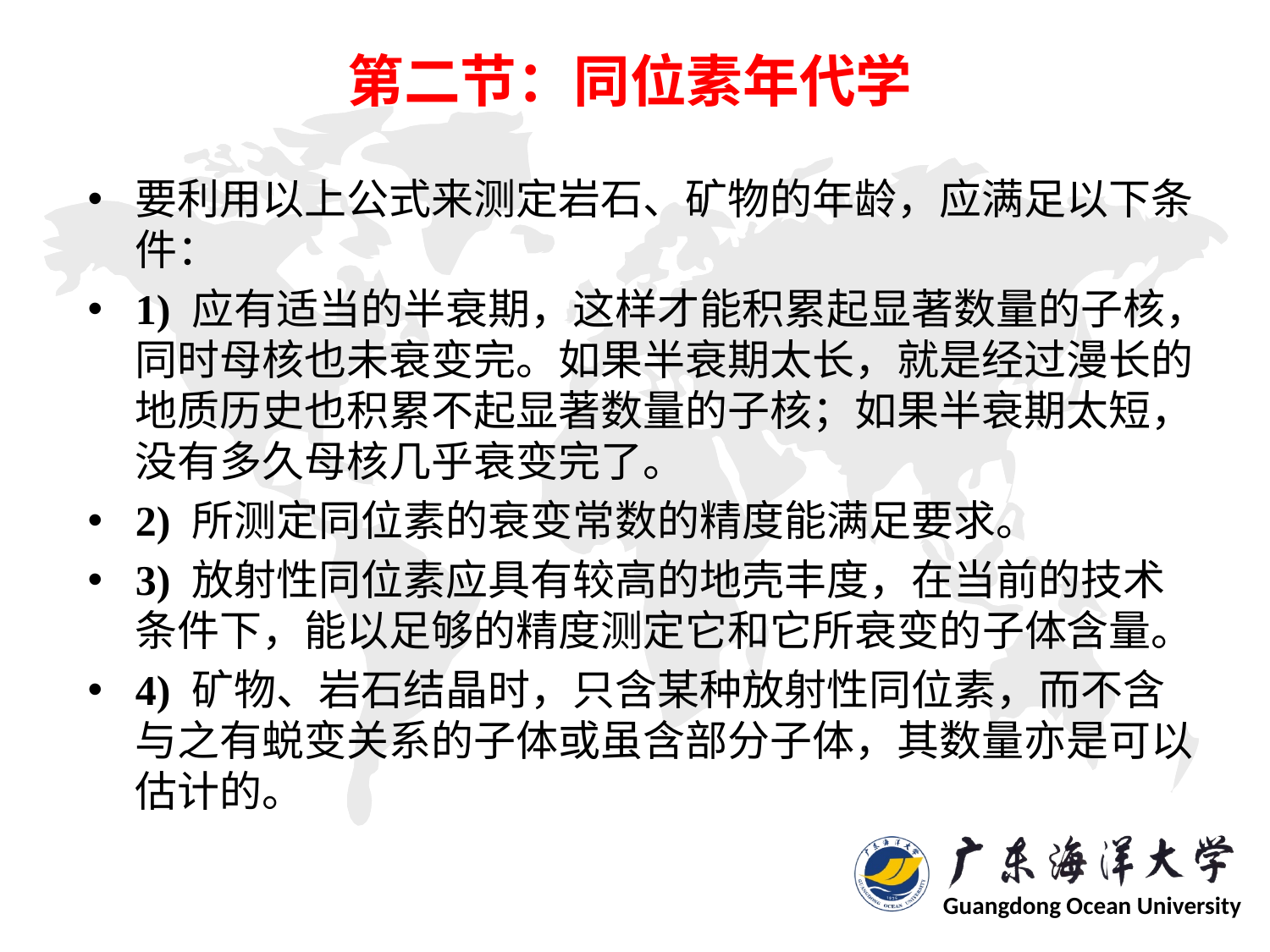

# 第二节：同位素年代学
要利用以上公式来测定岩石、矿物的年龄，应满足以下条件：
1) 应有适当的半衰期，这样才能积累起显著数量的子核，同时母核也未衰变完。如果半衰期太长，就是经过漫长的地质历史也积累不起显著数量的子核；如果半衰期太短，没有多久母核几乎衰变完了。
2) 所测定同位素的衰变常数的精度能满足要求。
3) 放射性同位素应具有较高的地壳丰度，在当前的技术条件下，能以足够的精度测定它和它所衰变的子体含量。
4) 矿物、岩石结晶时，只含某种放射性同位素，而不含与之有蜕变关系的子体或虽含部分子体，其数量亦是可以估计的。